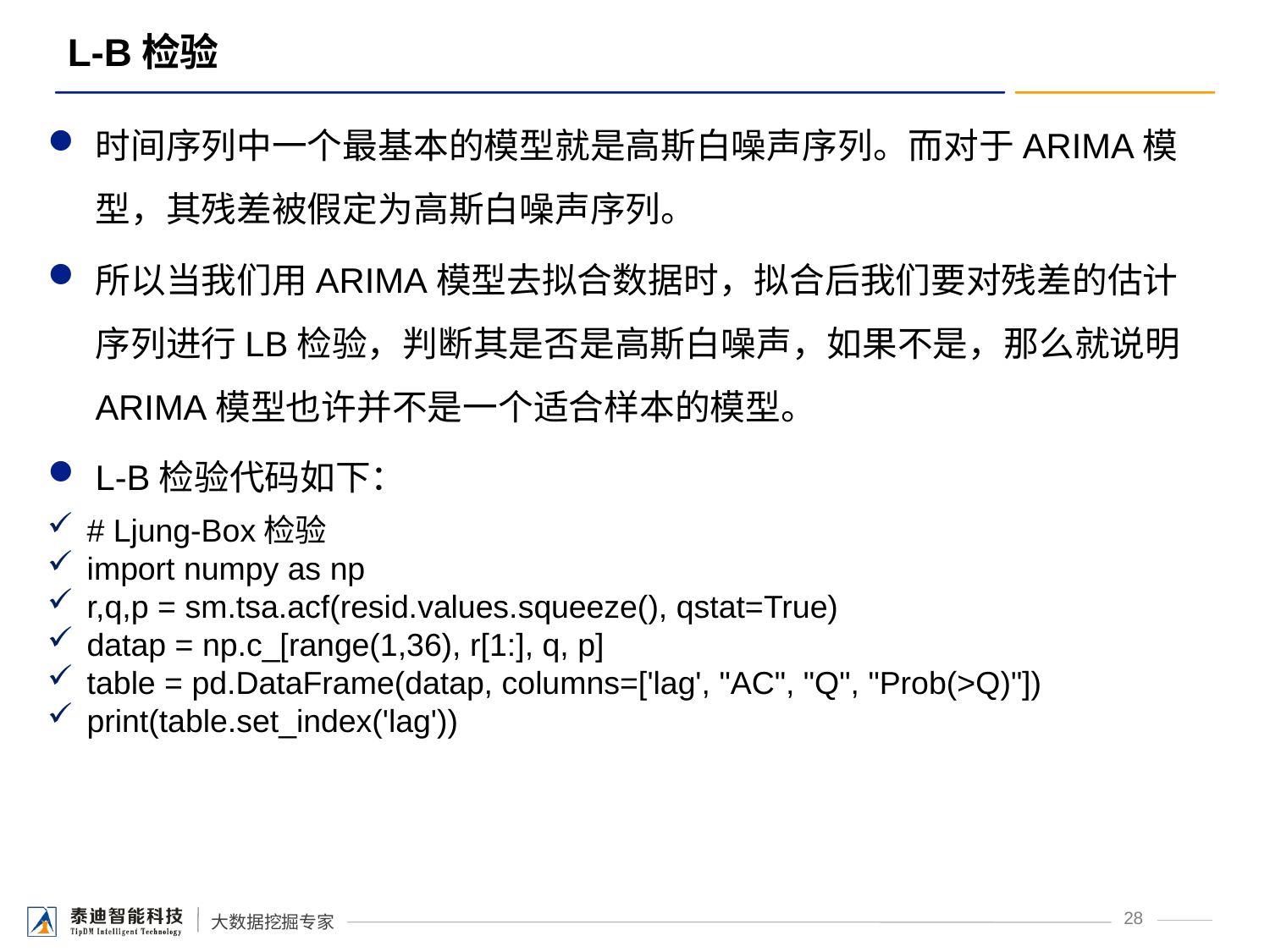

# L-B检验
时间序列中一个最基本的模型就是高斯白噪声序列。而对于ARIMA模型，其残差被假定为高斯白噪声序列。
所以当我们用ARIMA模型去拟合数据时，拟合后我们要对残差的估计序列进行LB检验，判断其是否是高斯白噪声，如果不是，那么就说明ARIMA模型也许并不是一个适合样本的模型。
L-B检验代码如下：

# Ljung-Box检验
import numpy as np
r,q,p = sm.tsa.acf(resid.values.squeeze(), qstat=True)
datap = np.c_[range(1,36), r[1:], q, p]
table = pd.DataFrame(datap, columns=['lag', "AC", "Q", "Prob(>Q)"])
print(table.set_index('lag'))